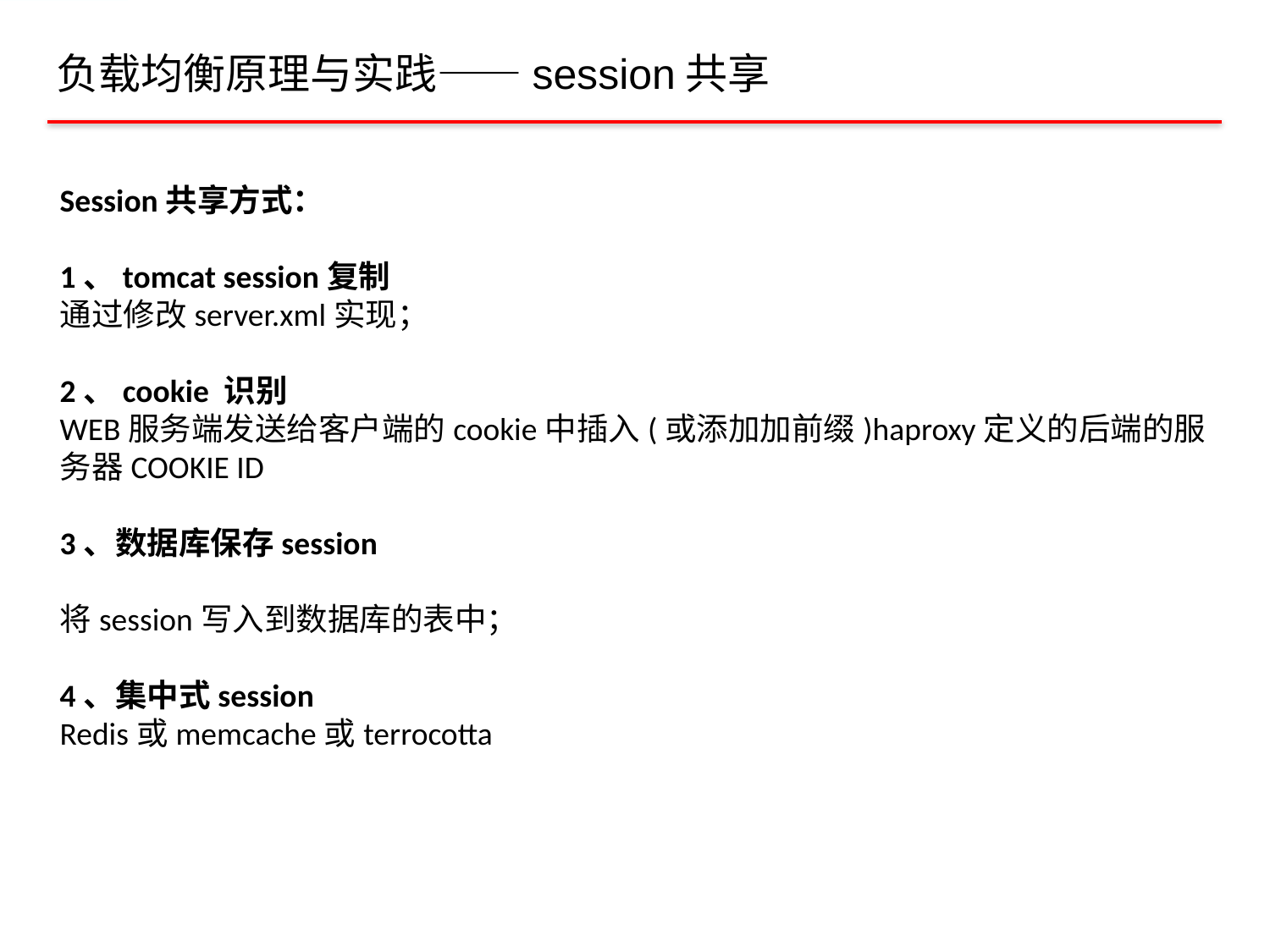

负载均衡原理与实践——session共享
Session共享方式：

1、tomcat session复制
通过修改server.xml实现；

2、cookie 识别
WEB服务端发送给客户端的cookie中插入(或添加加前缀)haproxy定义的后端的服务器COOKIE ID

3、数据库保存session

将session写入到数据库的表中；

4、集中式session
Redis或memcache或terrocotta